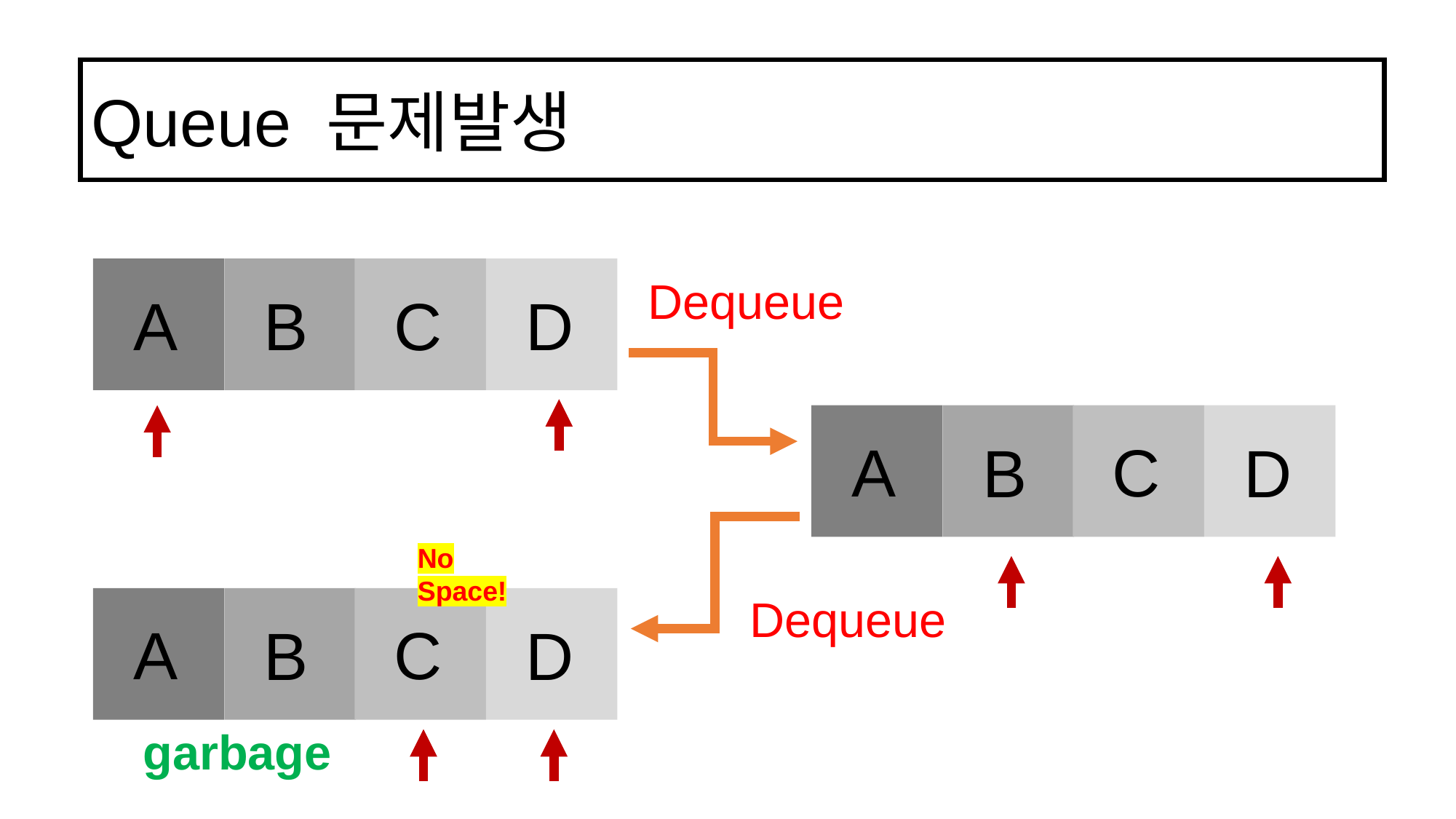

# Queue 문제발생

Dequeue
C
A
B
D

C
A
B
D
No Space!
Dequeue
C
A
B
D
garbage